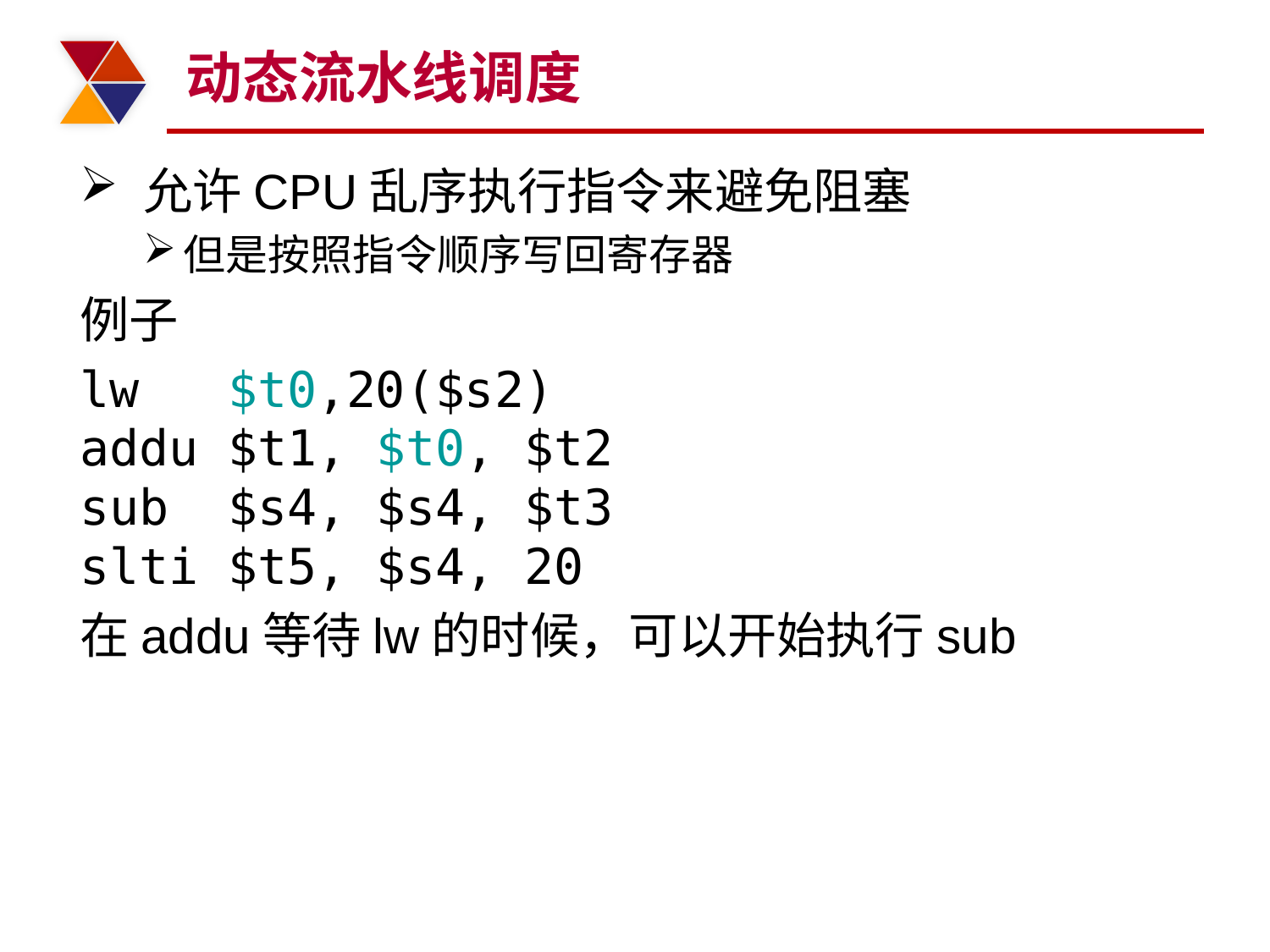

# 动态流水线调度
允许CPU乱序执行指令来避免阻塞
但是按照指令顺序写回寄存器
例子
lw   $t0,20($s2)
addu $t1, $t0, $t2
sub  $s4, $s4, $t3
slti $t5, $s4, 20
在addu等待lw的时候，可以开始执行sub